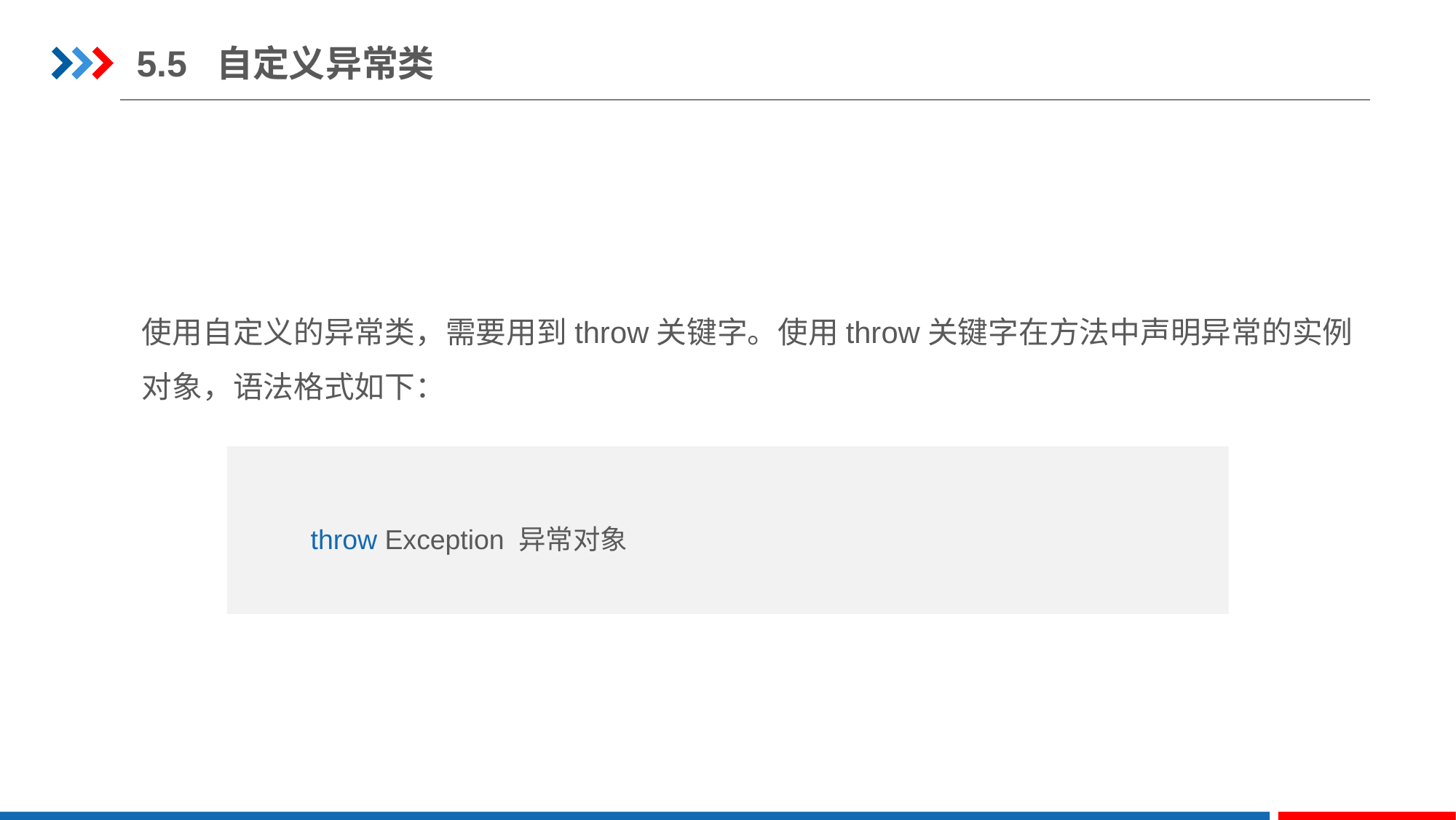

5.5  自定义异常类
使用自定义的异常类，需要用到throw关键字。使用throw关键字在方法中声明异常的实例
对象，语法格式如下：
throw Exception 异常对象